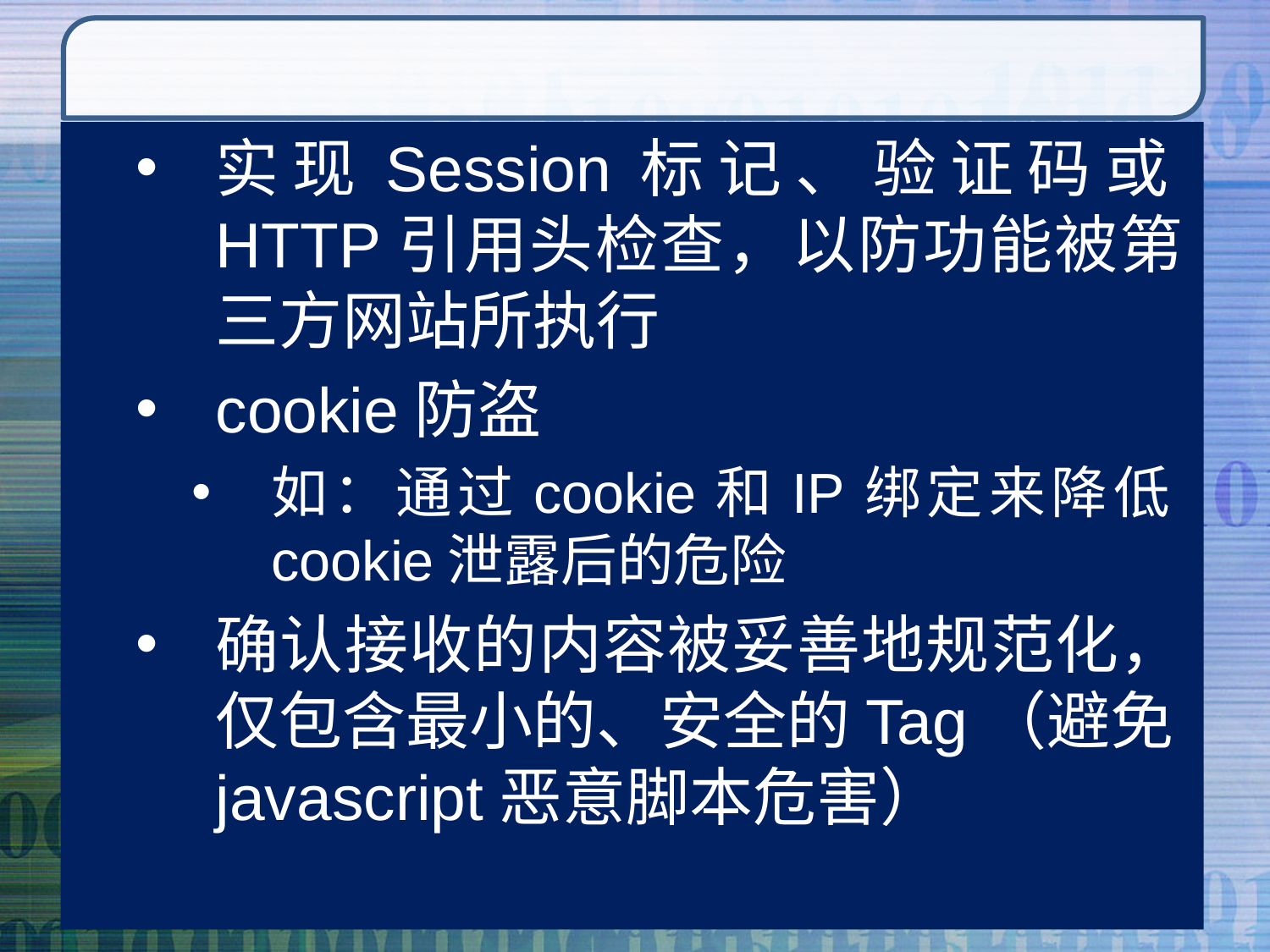

#
实现Session标记、验证码或HTTP引用头检查，以防功能被第三方网站所执行
cookie防盗
如：通过cookie和IP绑定来降低cookie泄露后的危险
确认接收的内容被妥善地规范化，仅包含最小的、安全的Tag（避免javascript恶意脚本危害）